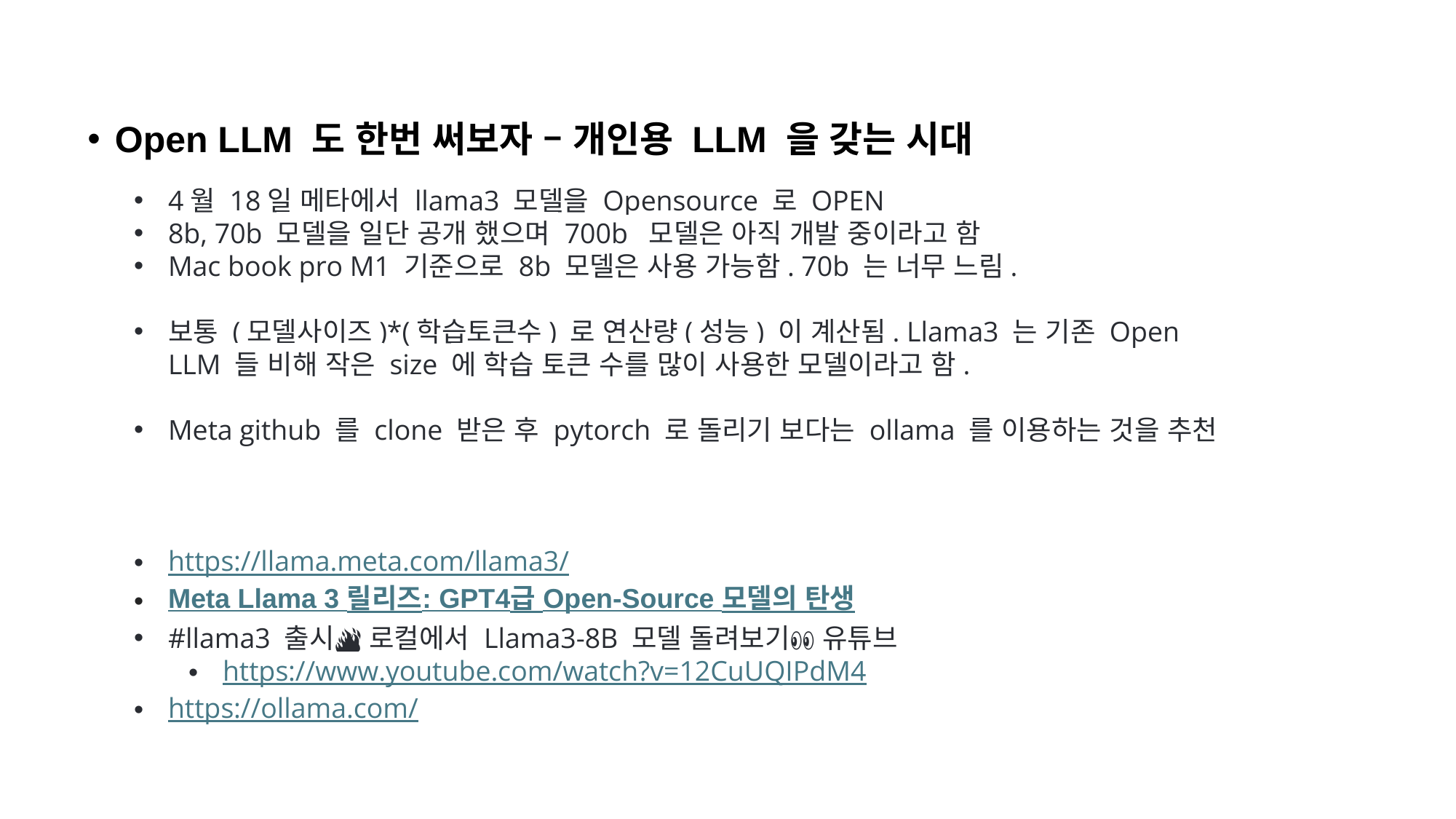

Open LLM 도 한번 써보자 – 개인용 LLM 을 갖는 시대
4월 18일 메타에서 llama3 모델을 Opensource 로 OPEN
8b, 70b 모델을 일단 공개 했으며 700b  모델은 아직 개발 중이라고 함
Mac book pro M1 기준으로 8b 모델은 사용 가능함. 70b 는 너무 느림.

보통 (모델사이즈)*(학습토큰수) 로 연산량(성능) 이 계산됨. Llama3 는 기존 Open LLM 들 비해 작은 size 에 학습 토큰 수를 많이 사용한 모델이라고 함.

Meta github 를 clone 받은 후 pytorch 로 돌리기 보다는 ollama 를 이용하는 것을 추천

https://llama.meta.com/llama3/
Meta Llama 3 릴리즈: GPT4급 Open-Source 모델의 탄생
#llama3 출시🔥 로컬에서 Llama3-8B 모델 돌려보기👀 유튜브
https://www.youtube.com/watch?v=12CuUQIPdM4
https://ollama.com/